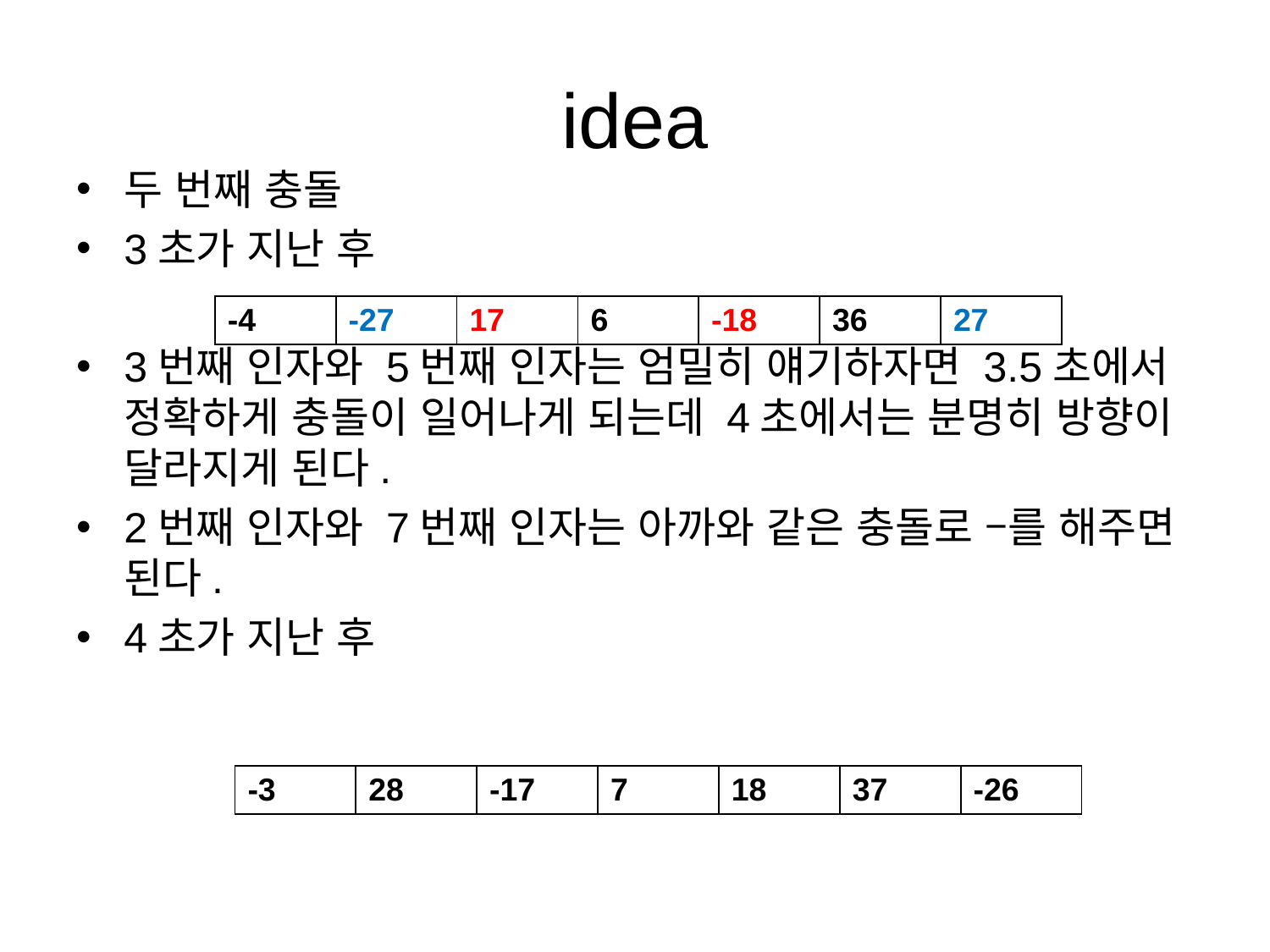

# idea
두 번째 충돌
3초가 지난 후

3번째 인자와 5번째 인자는 엄밀히 얘기하자면 3.5초에서 정확하게 충돌이 일어나게 되는데 4초에서는 분명히 방향이 달라지게 된다.
2번째 인자와 7번째 인자는 아까와 같은 충돌로 –를 해주면 된다.
4초가 지난 후

| -4 | -27 | 17 | 6 | -18 | 36 | 27 |
| --- | --- | --- | --- | --- | --- | --- |
| -3 | 28 | -17 | 7 | 18 | 37 | -26 |
| --- | --- | --- | --- | --- | --- | --- |